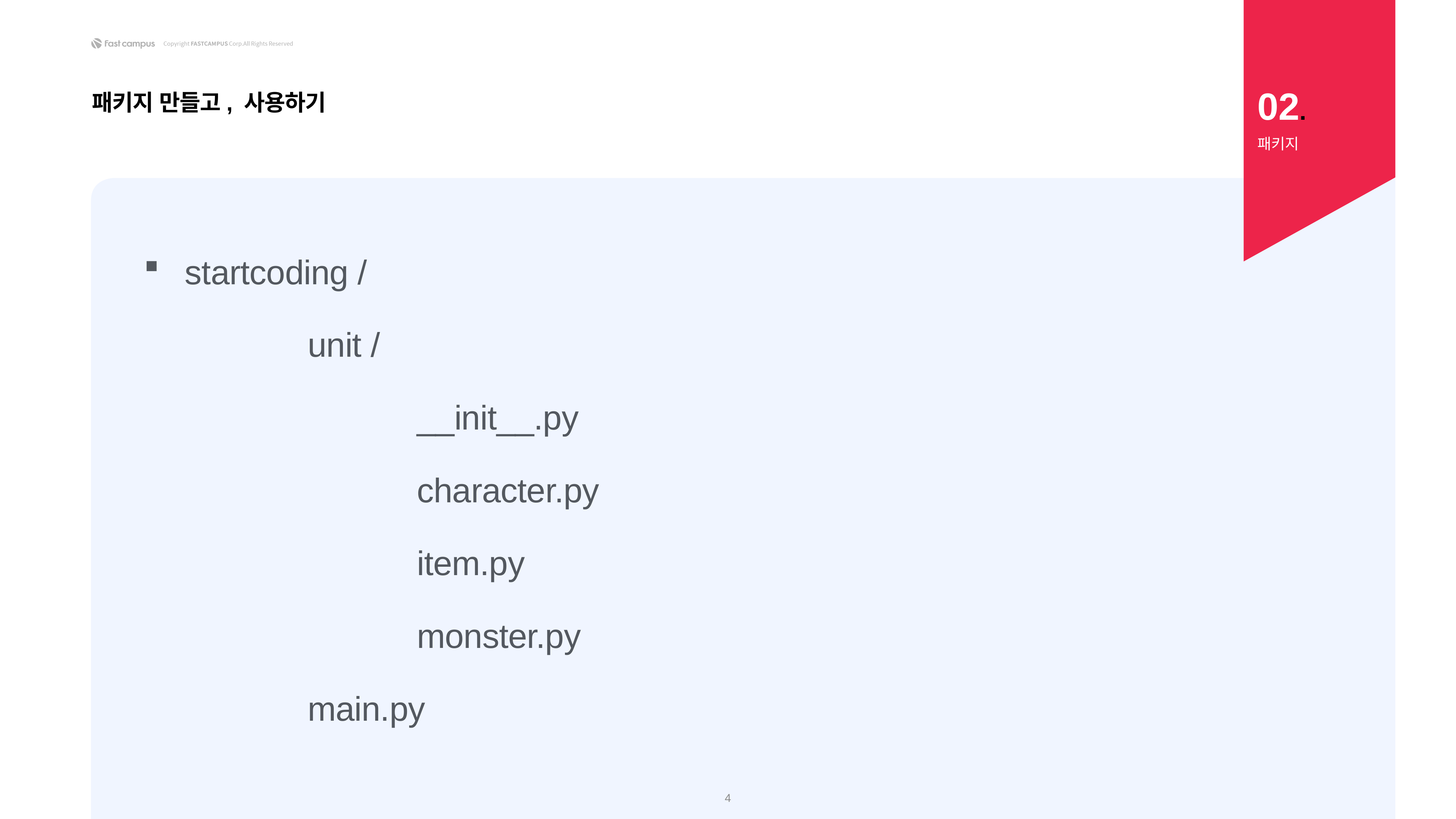

02.
패키지 만들고, 사용하기
패키지
startcoding /
			unit /
					__init__.py
					character.py
					item.py
					monster.py
			main.py
4